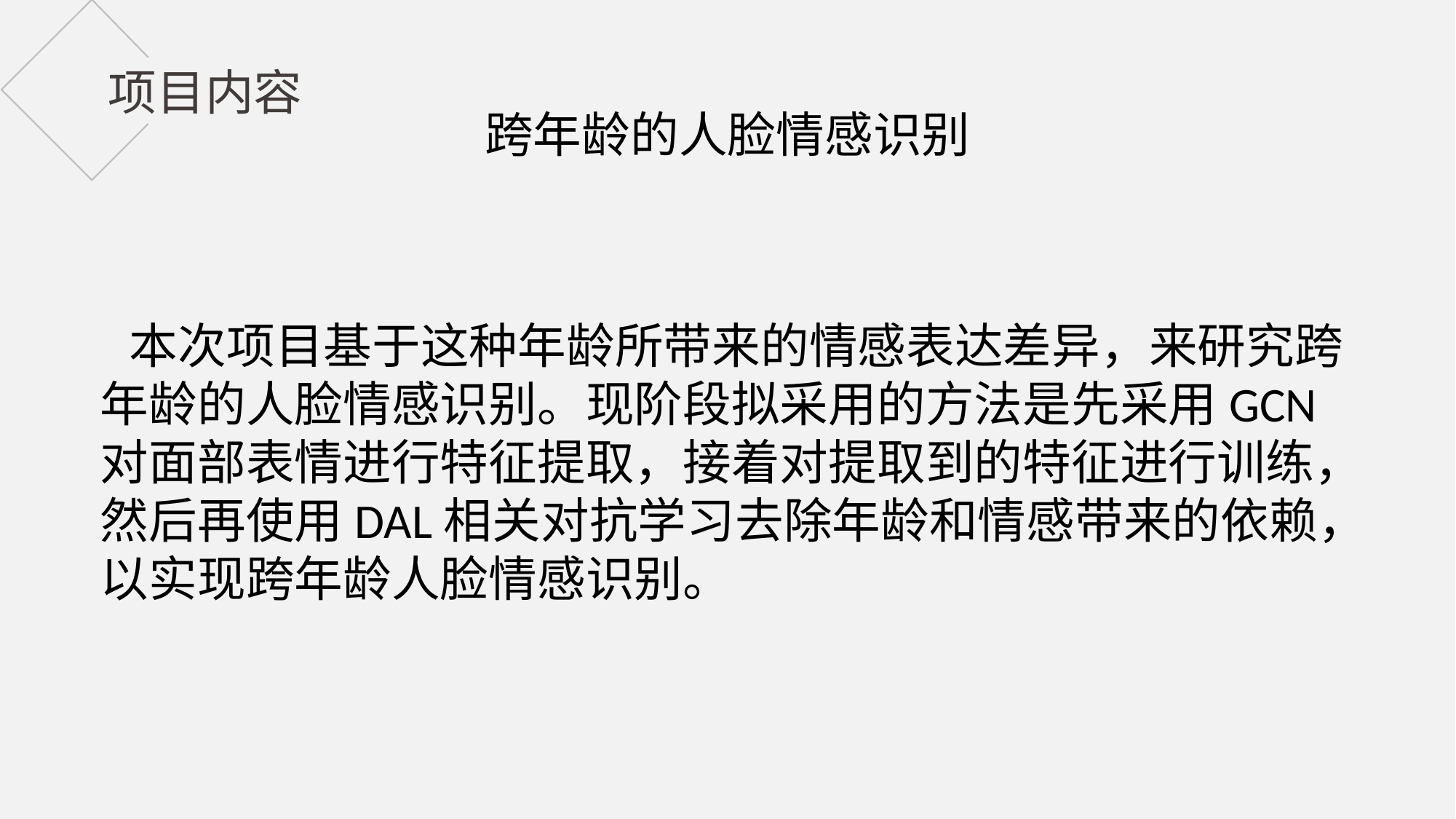

项目内容
跨年龄的人脸情感识别

  本次项目基于这种年龄所带来的情感表达差异，来研究跨年龄的人脸情感识别。现阶段拟采用的方法是先采用GCN对面部表情进行特征提取，接着对提取到的特征进行训练，然后再使用DAL相关对抗学习去除年龄和情感带来的依赖，以实现跨年龄人脸情感识别。